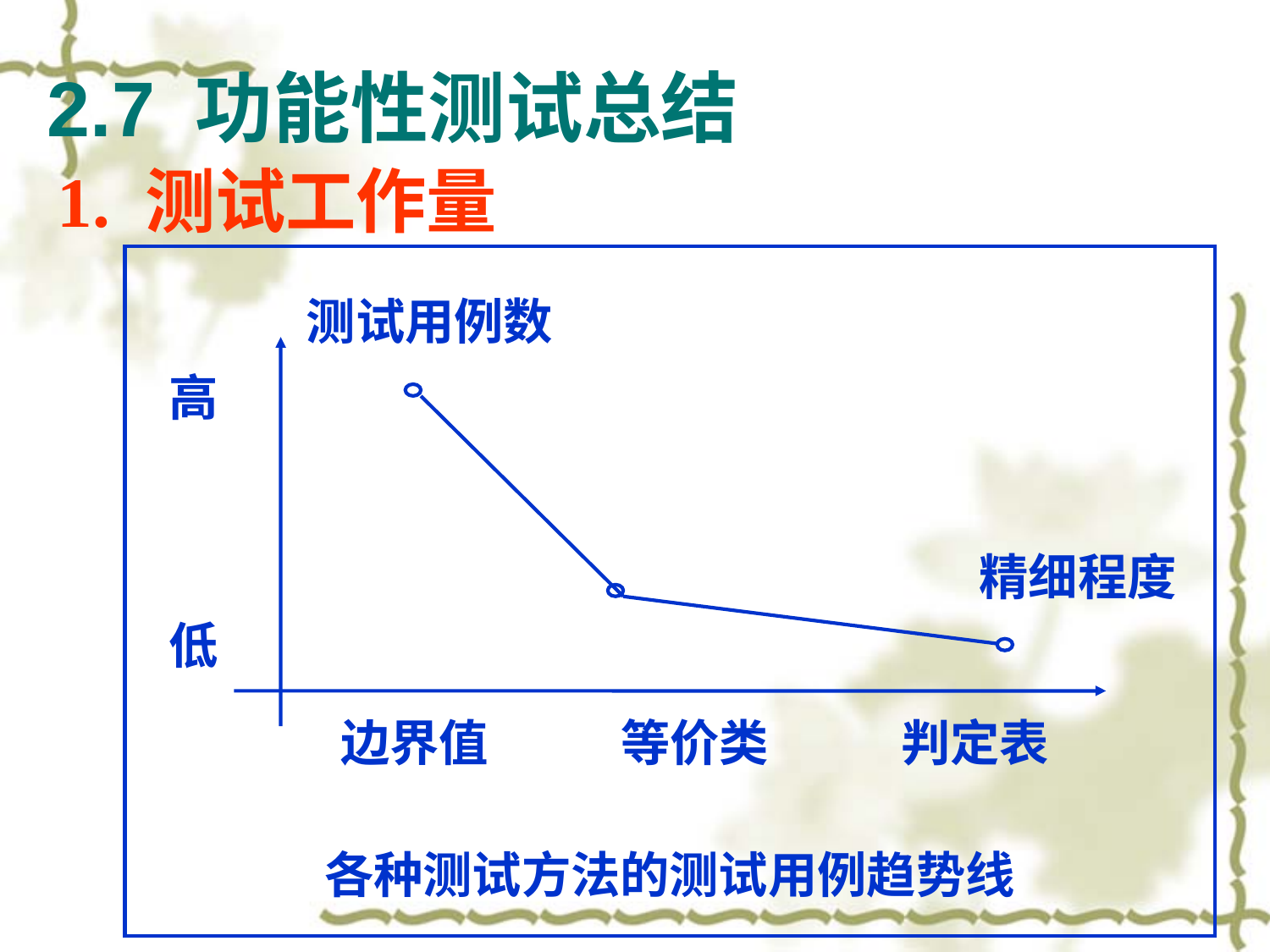

2.7 功能性测试总结
1. 测试工作量

测试用例数

高

精细程度

低

边界值
等价类
判定表
各种测试方法的测试用例趋势线